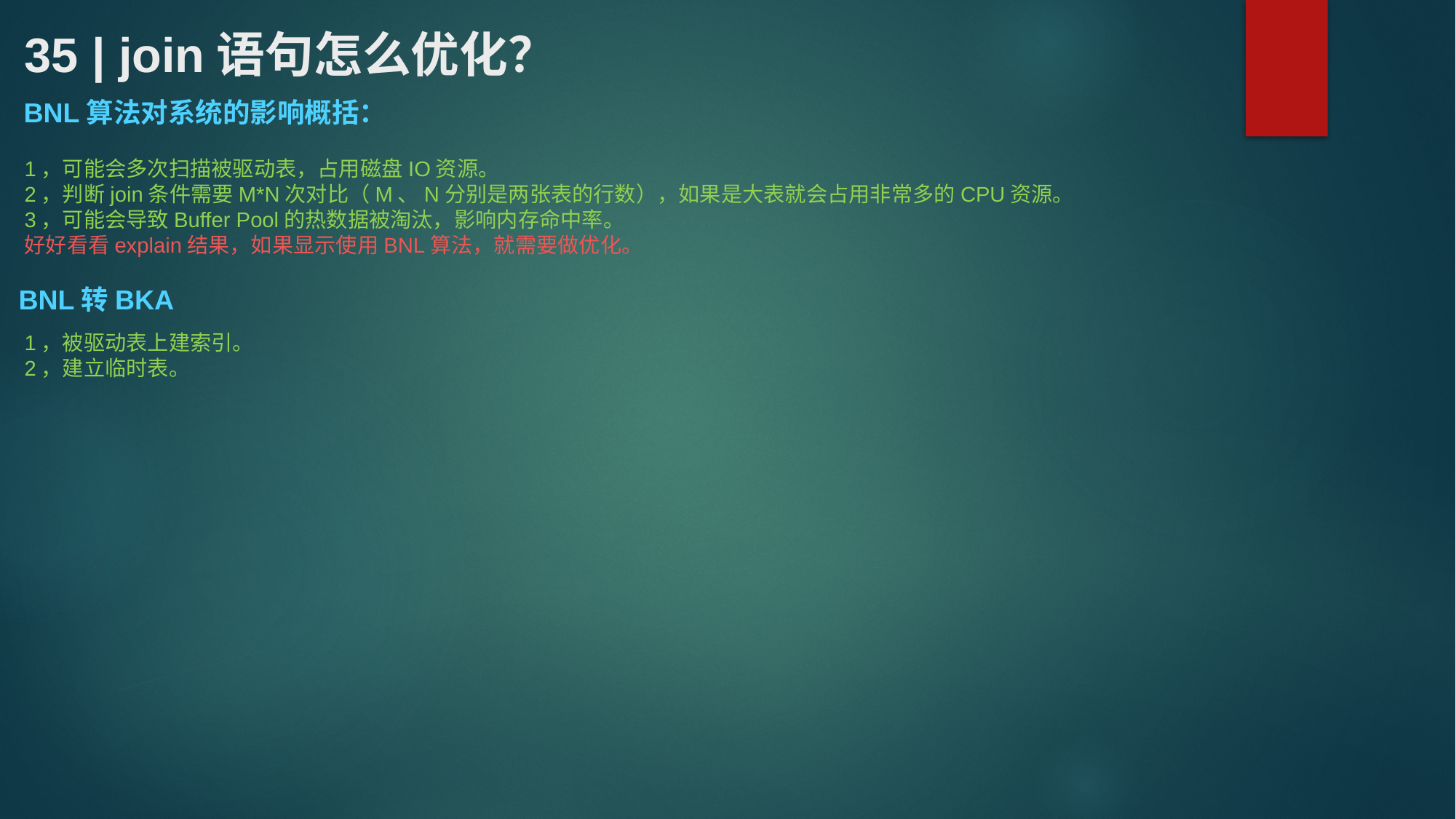

# 35 | join语句怎么优化？
BNL算法对系统的影响概括：
1，可能会多次扫描被驱动表，占用磁盘IO资源。
2，判断join条件需要M*N次对比（M、N分别是两张表的行数），如果是大表就会占用非常多的CPU资源。
3，可能会导致Buffer Pool的热数据被淘汰，影响内存命中率。
好好看看explain结果，如果显示使用BNL算法，就需要做优化。
BNL转BKA
1，被驱动表上建索引。
2，建立临时表。